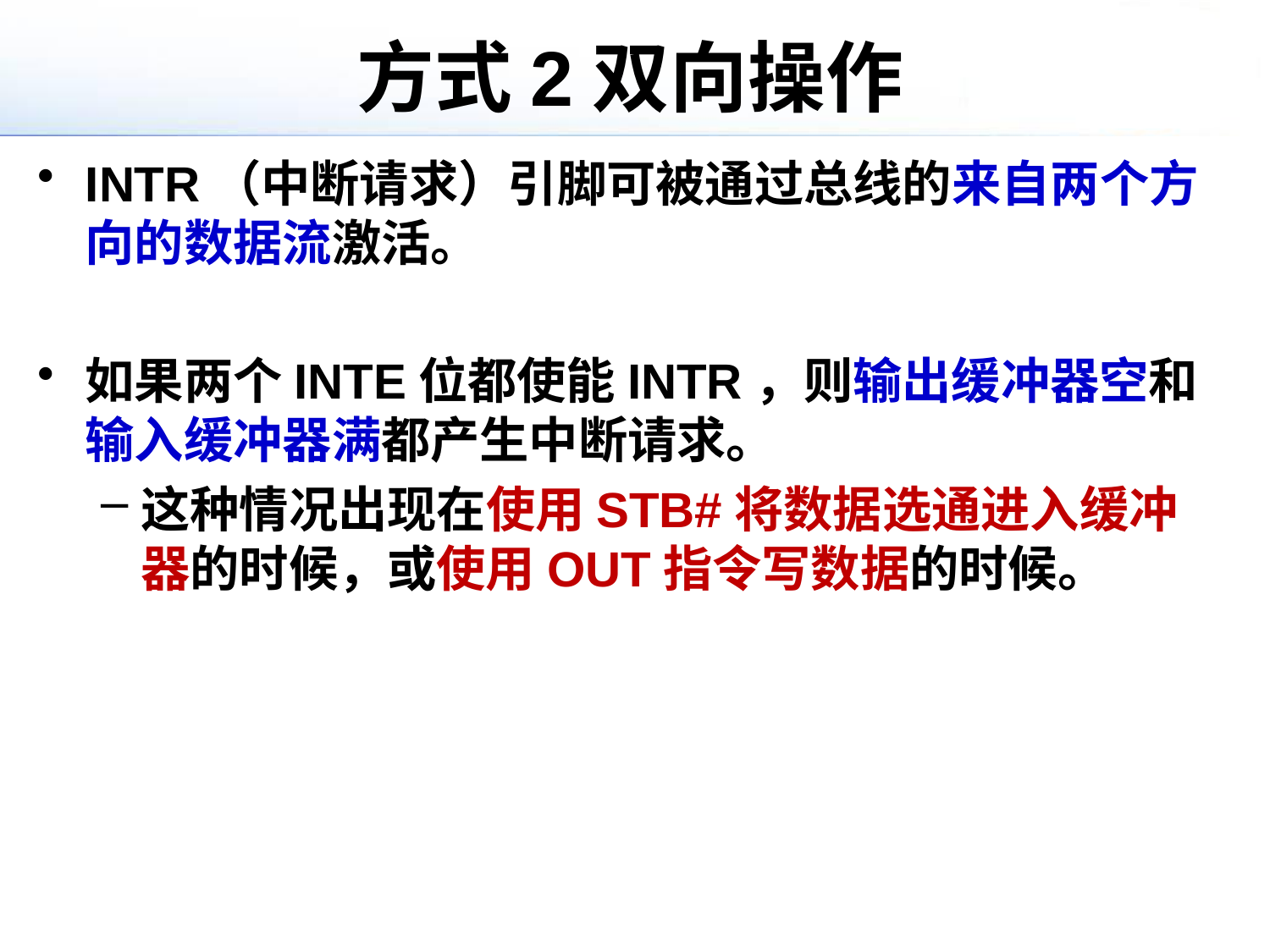

# 方式2双向操作
INTR（中断请求）引脚可被通过总线的来自两个方向的数据流激活。

如果两个INTE位都使能INTR，则输出缓冲器空和输入缓冲器满都产生中断请求。
这种情况出现在使用STB#将数据选通进入缓冲器的时候，或使用OUT指令写数据的时候。